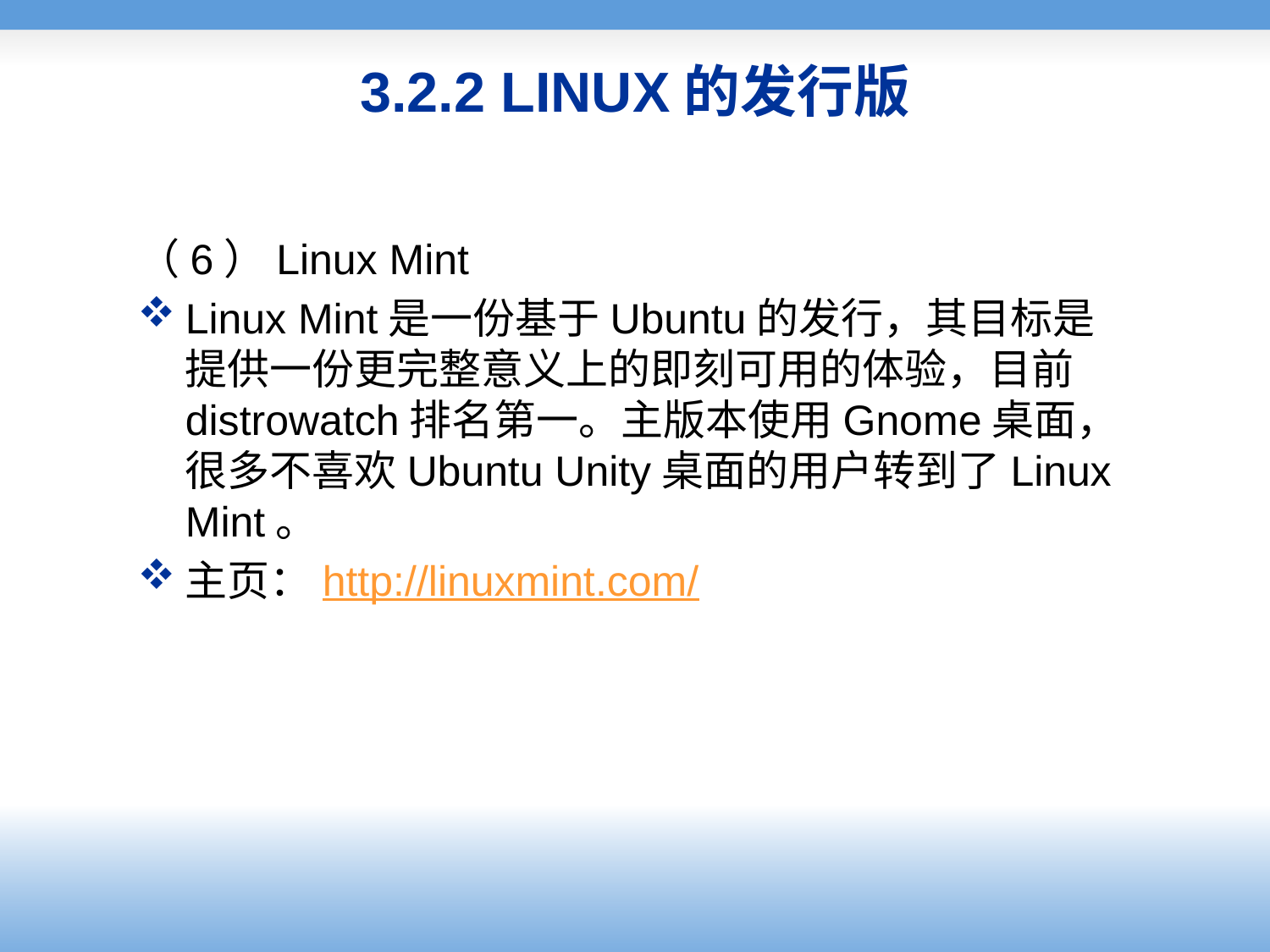

# 3.2.2 LINUX的发行版
（6）Linux Mint
Linux Mint是一份基于Ubuntu的发行，其目标是提供一份更完整意义上的即刻可用的体验，目前distrowatch排名第一。主版本使用Gnome桌面，很多不喜欢Ubuntu Unity桌面的用户转到了Linux Mint。
主页：http://linuxmint.com/